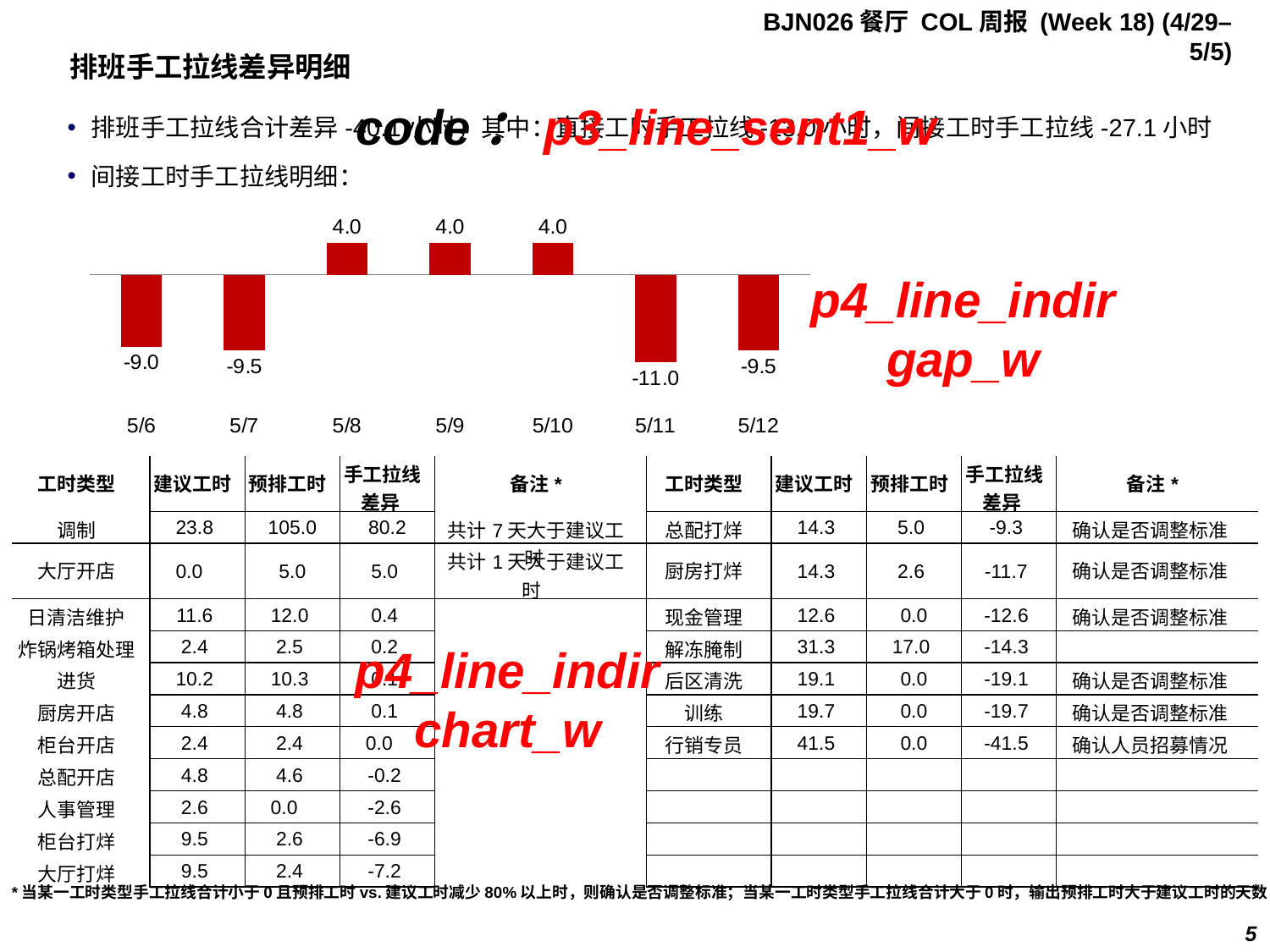

BJN026餐厅 COL周报 (Week 18) (4/29– 5/5)
排班手工拉线差异明细

code：p3_line_sent1_w
排班手工拉线合计差异-40.1小时，其中：直接工时手工拉线-13.0小时，间接工时手工拉线-27.1小时
间接工时手工拉线明细：

### Chart

| Category | 间接工时手工拉线 |
|---|---|
| 5/6 | -9.0 |
| 5/7 | -9.5 |
| 5/8 | 4.0 |
| 5/9 | 4.0 |
| 5/10 | 4.0 |
| 5/11 | -11.0 |
| 5/12 | -9.5 |
p4_line_indirgap_w
| 工时类型 | 建议工时 | 预排工时 | 手工拉线差异 | 备注\* | 工时类型 | 建议工时 | 预排工时 | 手工拉线差异 | 备注\* |
| --- | --- | --- | --- | --- | --- | --- | --- | --- | --- |
| 调制 | 23.8 | 105.0 | 80.2 | 共计7天大于建议工时 | 总配打烊 | 14.3 | 5.0 | -9.3 | 确认是否调整标准 |
| 大厅开店 | 0.0 | 5.0 | 5.0 | 共计1天大于建议工时 | 厨房打烊 | 14.3 | 2.6 | -11.7 | 确认是否调整标准 |
| 日清洁维护 | 11.6 | 12.0 | 0.4 |  | 现金管理 | 12.6 | 0.0 | -12.6 | 确认是否调整标准 |
| 炸锅烤箱处理 | 2.4 | 2.5 | 0.2 |  | 解冻腌制 | 31.3 | 17.0 | -14.3 |  |
| 进货 | 10.2 | 10.3 | 0.1 |  | 后区清洗 | 19.1 | 0.0 | -19.1 | 确认是否调整标准 |
| 厨房开店 | 4.8 | 4.8 | 0.1 |  | 训练 | 19.7 | 0.0 | -19.7 | 确认是否调整标准 |
| 柜台开店 | 2.4 | 2.4 | 0.0 |  | 行销专员 | 41.5 | 0.0 | -41.5 | 确认人员招募情况 |
| 总配开店 | 4.8 | 4.6 | -0.2 |  |  |  |  |  |  |
| 人事管理 | 2.6 | 0.0 | -2.6 |  |  |  |  |  |  |
| 柜台打烊 | 9.5 | 2.6 | -6.9 |  |  |  |  |  |  |
| 大厅打烊 | 9.5 | 2.4 | -7.2 |  |  |  |  |  |  |
p4_line_indirchart_w
*当某一工时类型手工拉线合计小于0且预排工时vs.建议工时减少80%以上时，则确认是否调整标准；当某一工时类型手工拉线合计大于0时，输出预排工时大于建议工时的天数